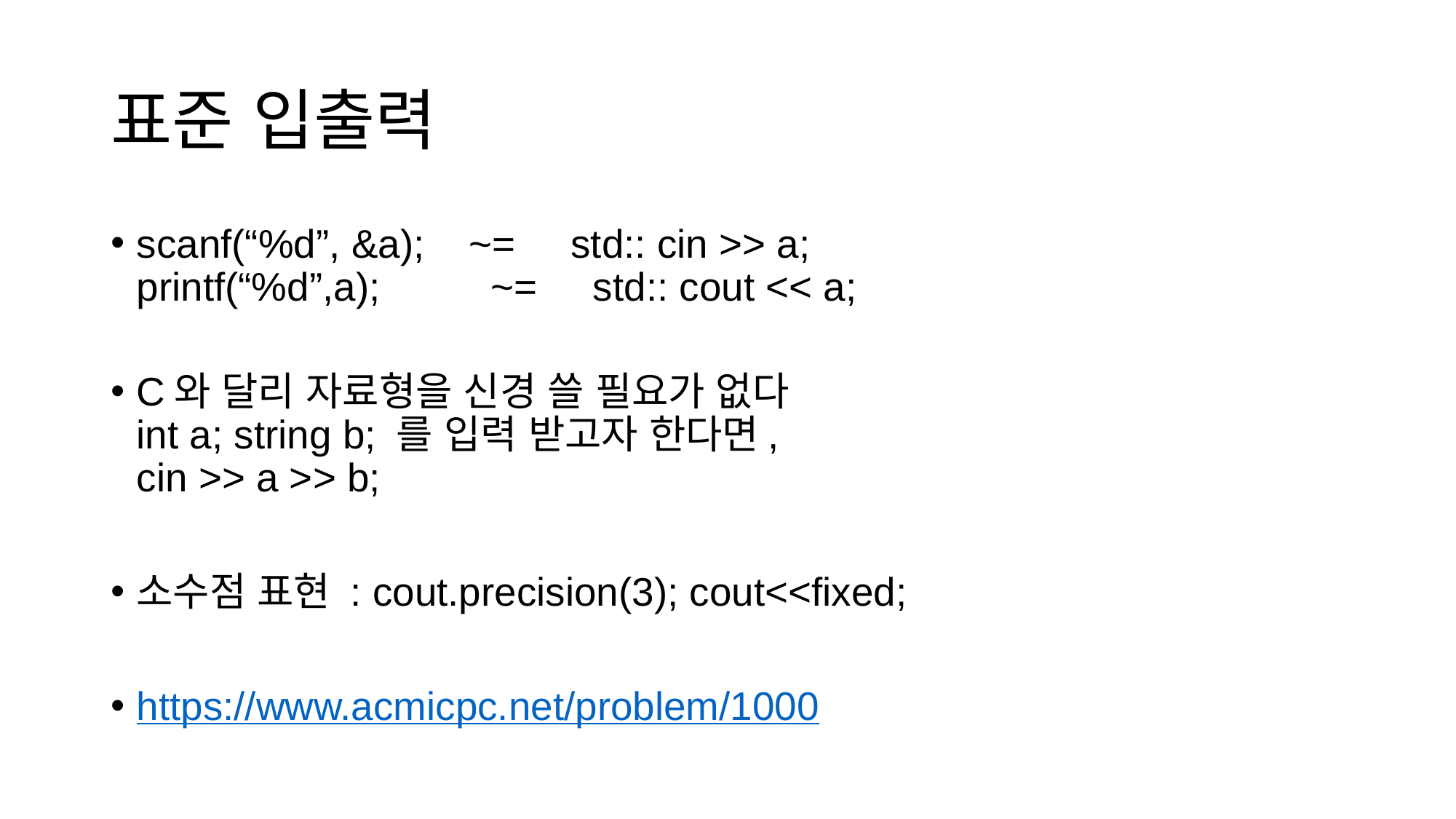

# 표준 입출력
scanf(“%d”, &a);    ~=     std:: cin >> a;
printf(“%d”,a);          ~=     std:: cout << a;
C와 달리 자료형을 신경 쓸 필요가 없다
int a; string b; 를 입력 받고자 한다면,
cin >> a >> b;

소수점 표현 : cout.precision(3); cout<<fixed;

https://www.acmicpc.net/problem/1000